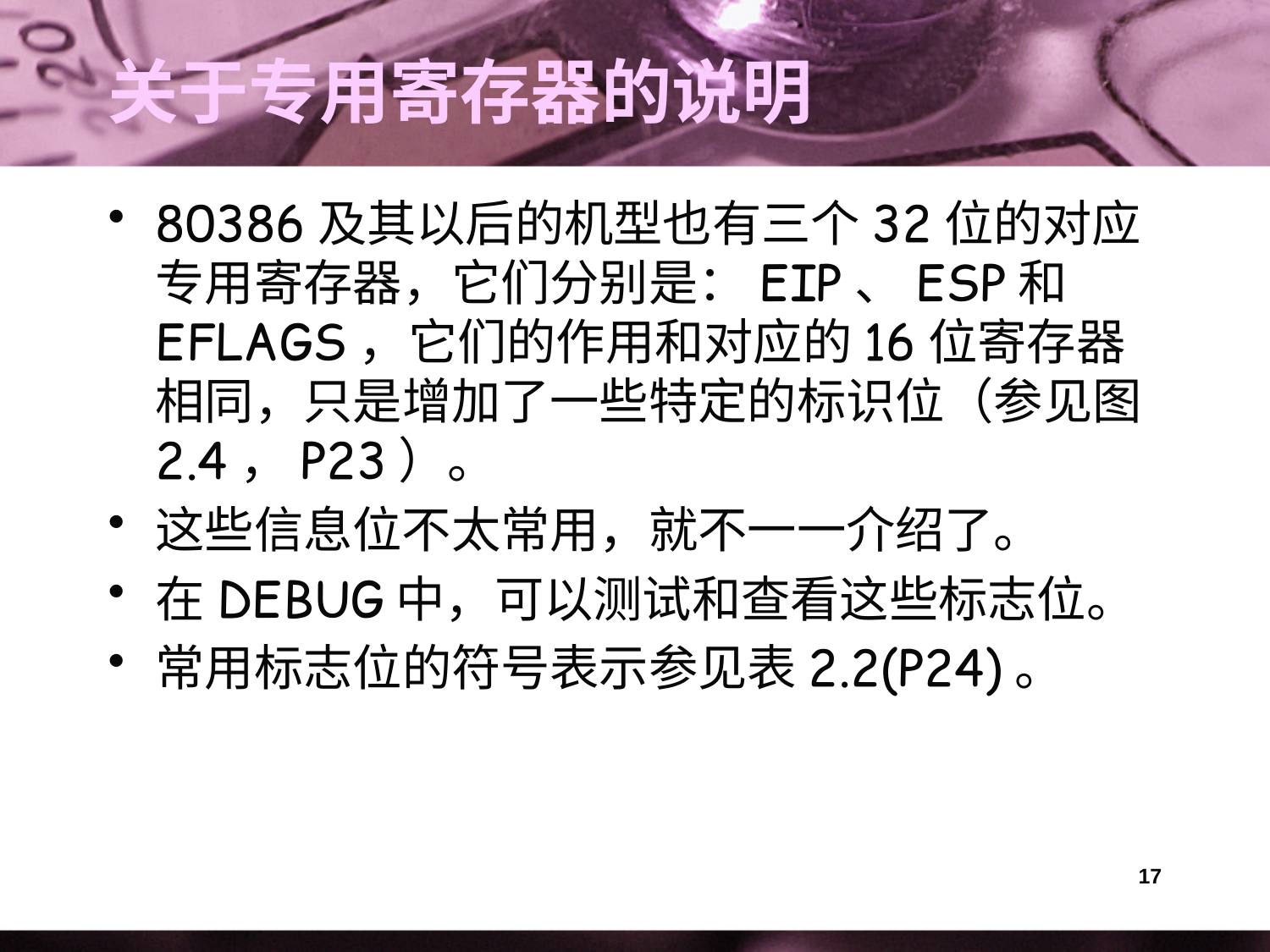

# 关于专用寄存器的说明
80386及其以后的机型也有三个32位的对应专用寄存器，它们分别是：EIP、ESP和EFLAGS，它们的作用和对应的16位寄存器相同，只是增加了一些特定的标识位（参见图2.4，P23）。
这些信息位不太常用，就不一一介绍了。
在DEBUG中，可以测试和查看这些标志位。
常用标志位的符号表示参见表2.2(P24)。
17